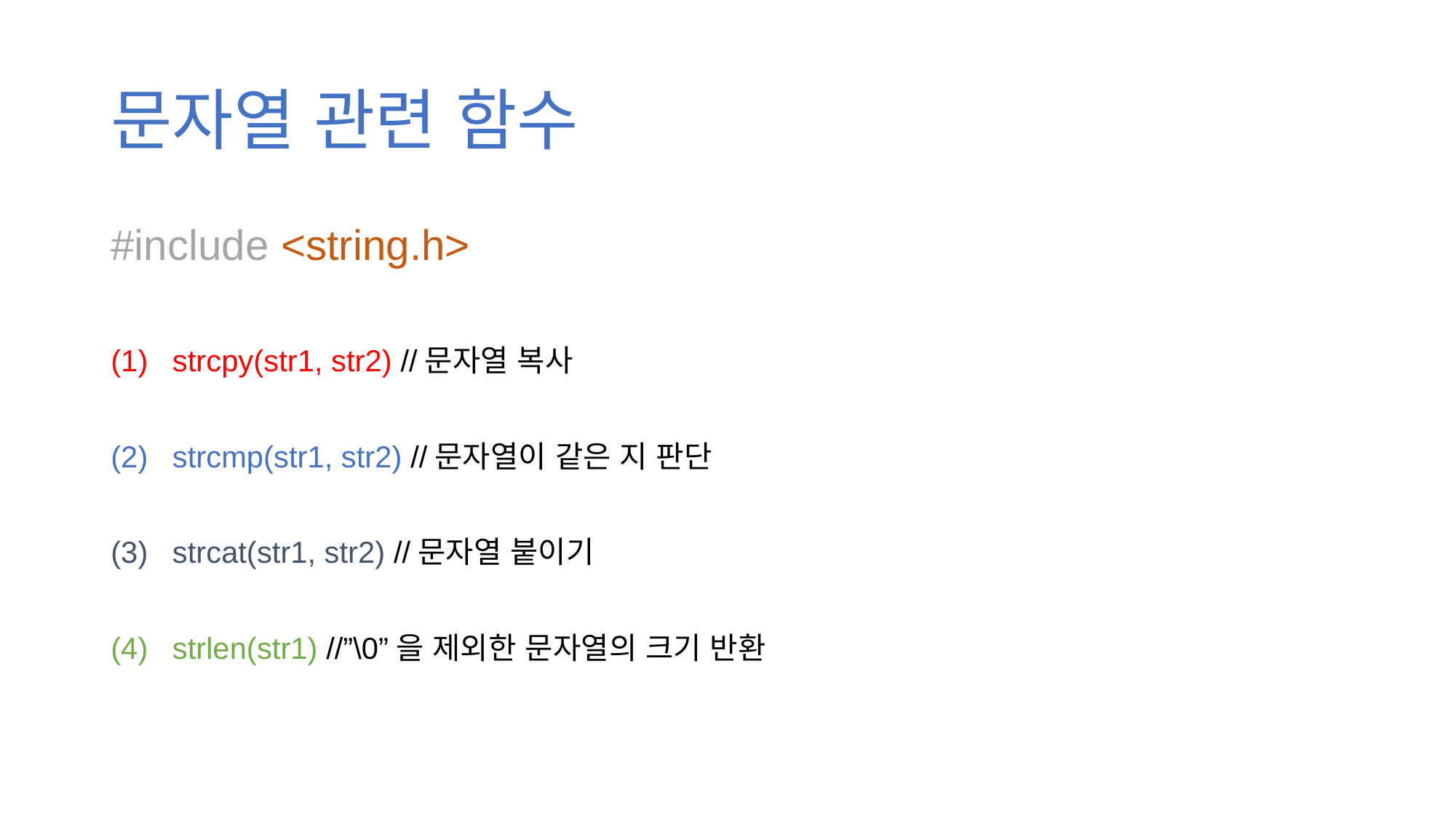

# 문자열 관련 함수
#include <string.h>

strcpy(str1, str2) //문자열 복사

strcmp(str1, str2) //문자열이 같은 지 판단

strcat(str1, str2) //문자열 붙이기

strlen(str1) //”\0”을 제외한 문자열의 크기 반환